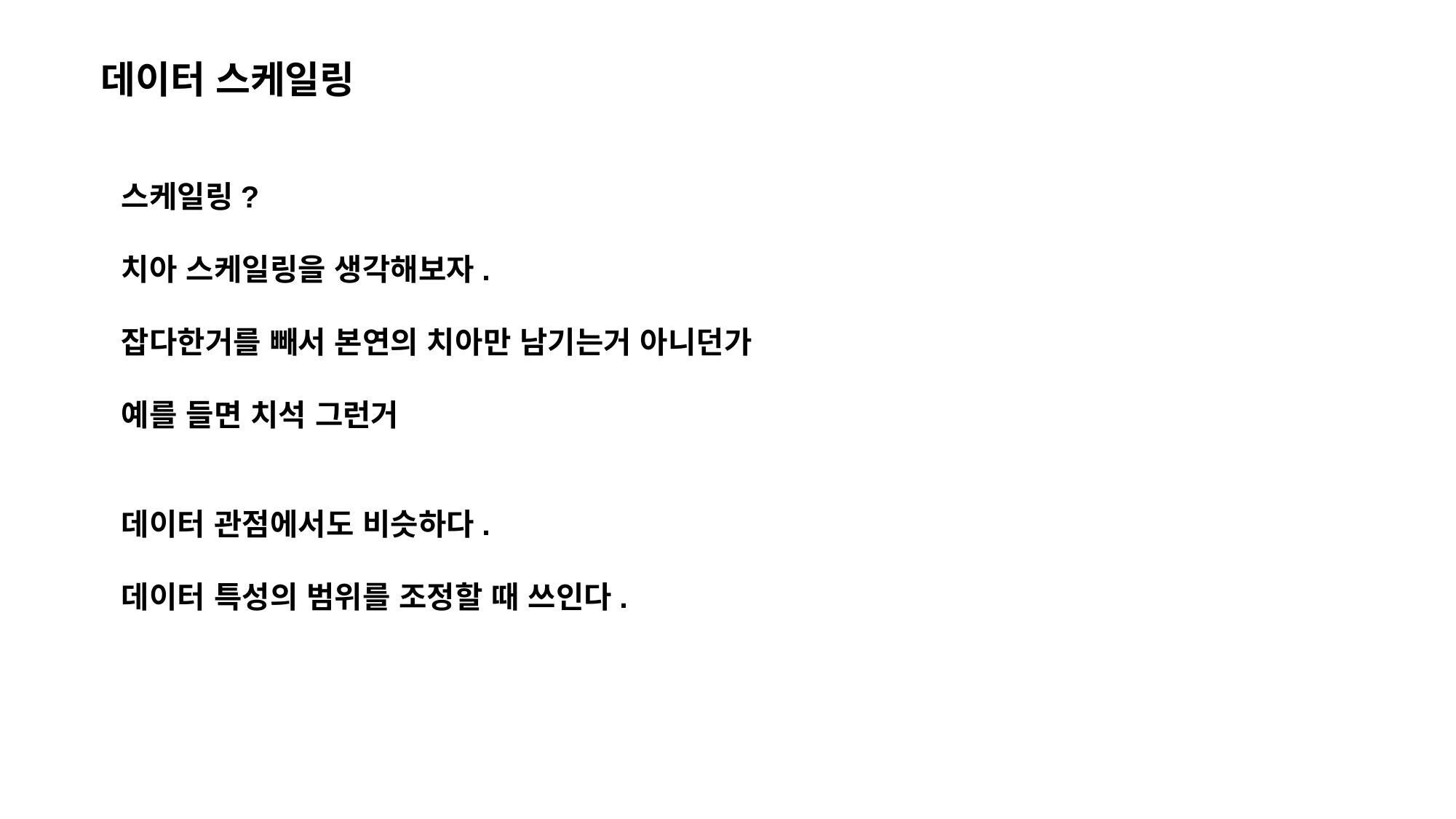

데이터 스케일링
스케일링?

치아 스케일링을 생각해보자.

잡다한거를 빼서 본연의 치아만 남기는거 아니던가

예를 들면 치석 그런거

데이터 관점에서도 비슷하다.

데이터 특성의 범위를 조정할 때 쓰인다.